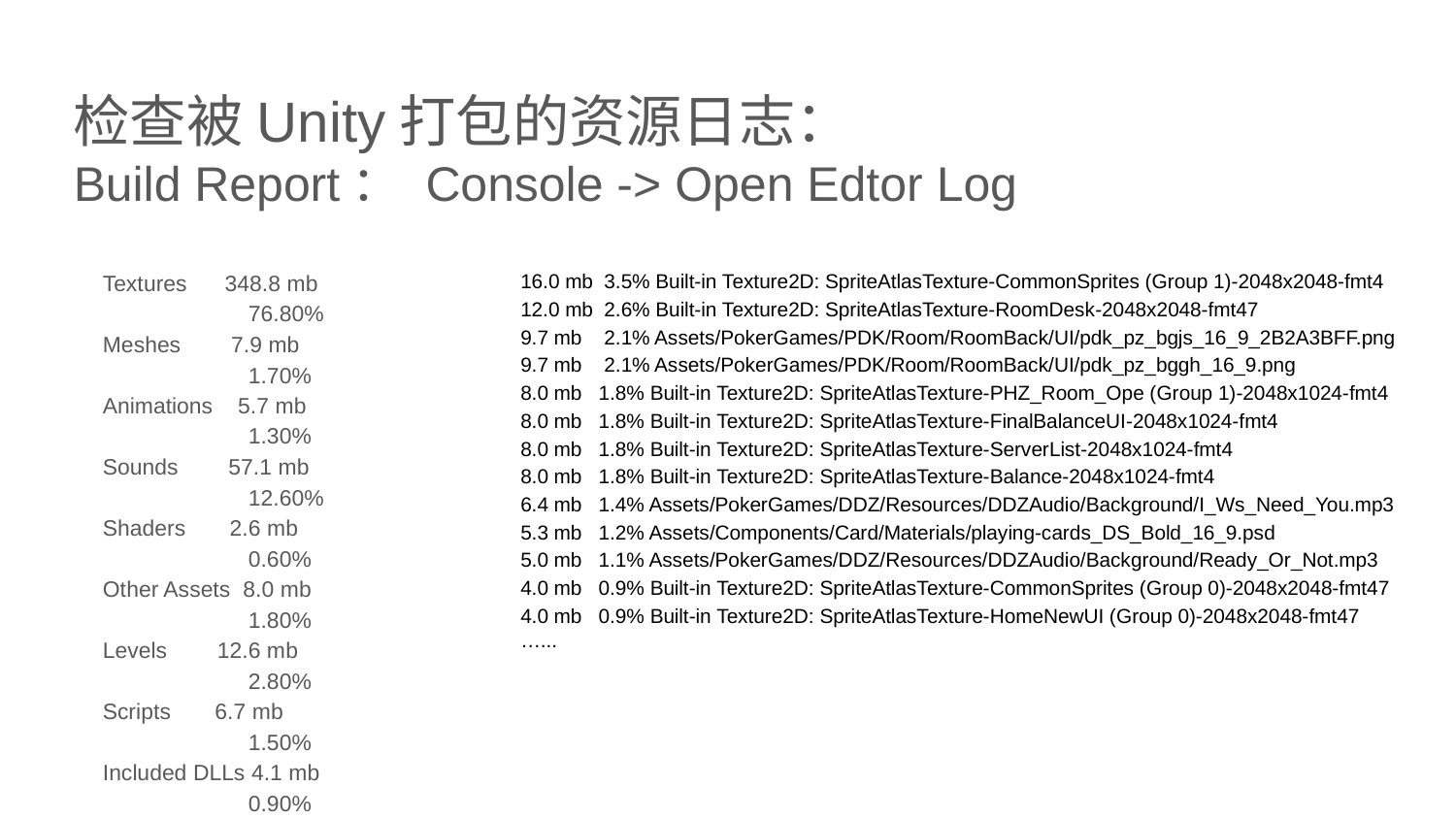

# 检查被Unity打包的资源日志：
Build Report： Console -> Open Edtor Log

Textures      348.8 mb		76.80%
Meshes        7.9 mb		1.70%
Animations    5.7 mb		1.30%
Sounds        57.1 mb		12.60%
Shaders       2.6 mb		0.60%
Other Assets  8.0 mb		1.80%
Levels        12.6 mb		2.80%
Scripts       6.7 mb		1.50%
Included DLLs 4.1 mb		0.90%
File headers  507.9 kb	0.10%
Complete size 453.8 mb     100.00%

16.0 mb  3.5% Built-in Texture2D: SpriteAtlasTexture-CommonSprites (Group 1)-2048x2048-fmt4
12.0 mb  2.6% Built-in Texture2D: SpriteAtlasTexture-RoomDesk-2048x2048-fmt47
9.7 mb    2.1% Assets/PokerGames/PDK/Room/RoomBack/UI/pdk_pz_bgjs_16_9_2B2A3BFF.png
9.7 mb    2.1% Assets/PokerGames/PDK/Room/RoomBack/UI/pdk_pz_bggh_16_9.png
8.0 mb   1.8% Built-in Texture2D: SpriteAtlasTexture-PHZ_Room_Ope (Group 1)-2048x1024-fmt4
8.0 mb   1.8% Built-in Texture2D: SpriteAtlasTexture-FinalBalanceUI-2048x1024-fmt4
8.0 mb   1.8% Built-in Texture2D: SpriteAtlasTexture-ServerList-2048x1024-fmt4
8.0 mb   1.8% Built-in Texture2D: SpriteAtlasTexture-Balance-2048x1024-fmt4
6.4 mb   1.4% Assets/PokerGames/DDZ/Resources/DDZAudio/Background/I_Ws_Need_You.mp3
5.3 mb   1.2% Assets/Components/Card/Materials/playing-cards_DS_Bold_16_9.psd
5.0 mb   1.1% Assets/PokerGames/DDZ/Resources/DDZAudio/Background/Ready_Or_Not.mp3
4.0 mb   0.9% Built-in Texture2D: SpriteAtlasTexture-CommonSprites (Group 0)-2048x2048-fmt47
4.0 mb   0.9% Built-in Texture2D: SpriteAtlasTexture-HomeNewUI (Group 0)-2048x2048-fmt47
…...